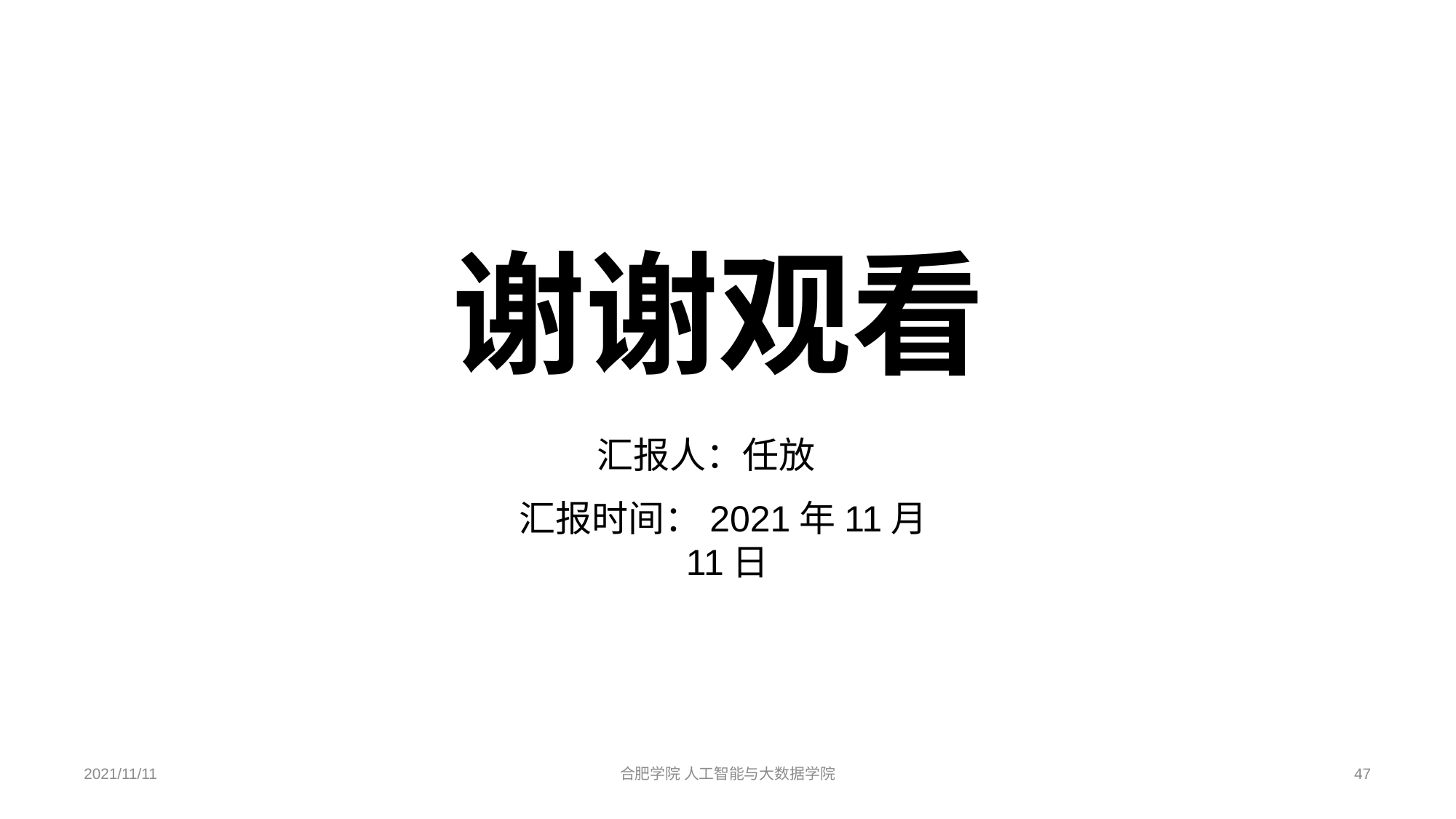

谢谢观看
汇报人：任放
汇报时间：2021年11月11日
2021/11/11
合肥学院 人工智能与大数据学院
47